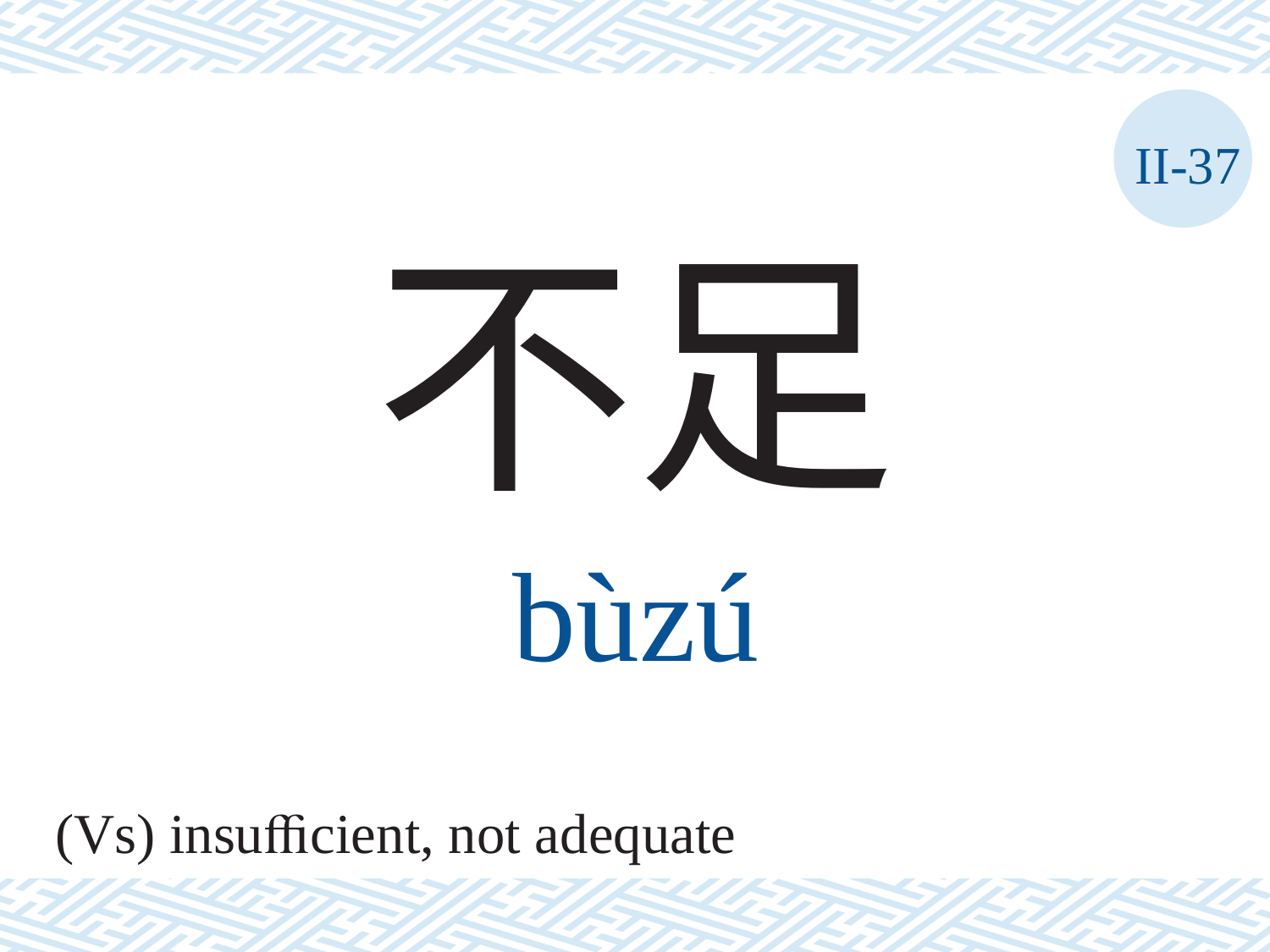

II-37
不足
bùzú
(Vs) insuﬃcient, not adequate